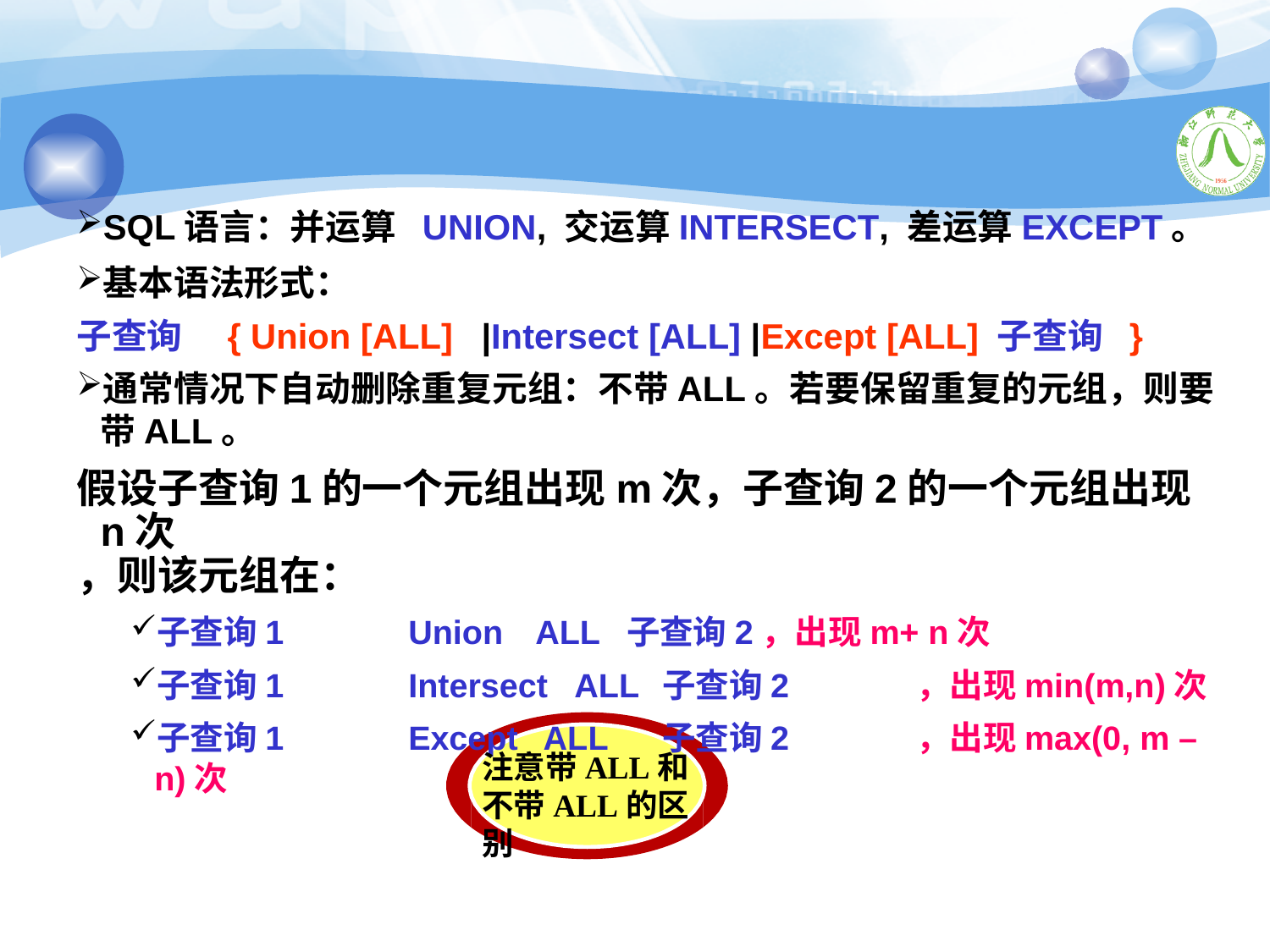

SQL语言：并运算 UNION, 交运算INTERSECT, 差运算EXCEPT。
基本语法形式：
子查询	{ Union [ALL]	|Intersect [ALL] |Except [ALL] 子查询 }
通常情况下自动删除重复元组：不带ALL。若要保留重复的元组，则要带ALL。
假设子查询1的一个元组出现m次，子查询2的一个元组出现n次
，则该元组在：
子查询1	Union	ALL  子查询2，出现m+ n次
子查询1	Intersect   ALL	子查询2	，出现min(m,n)次
子查询1	Except	 ALL	子查询2	，出现max(0, m – n)次

注意带ALL和不带ALL的区别